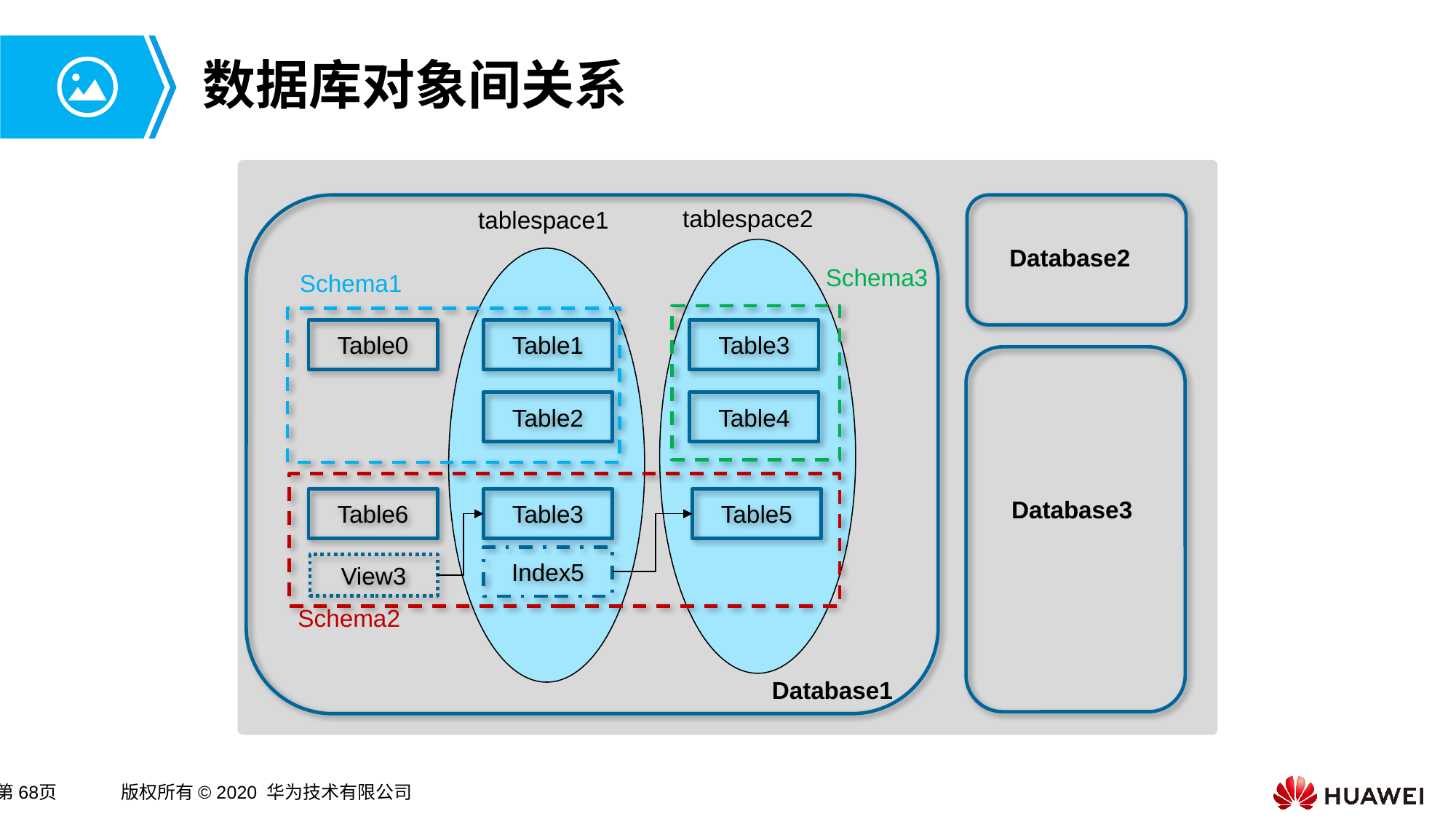

# 数据库对象间关系

tablespace2
tablespace1
Database2

Schema3
Schema1

Table0
Table1
Table3

Table2
Table4

Table6
Table5
Database3
Table3
Index5
View3
Schema2
Database1